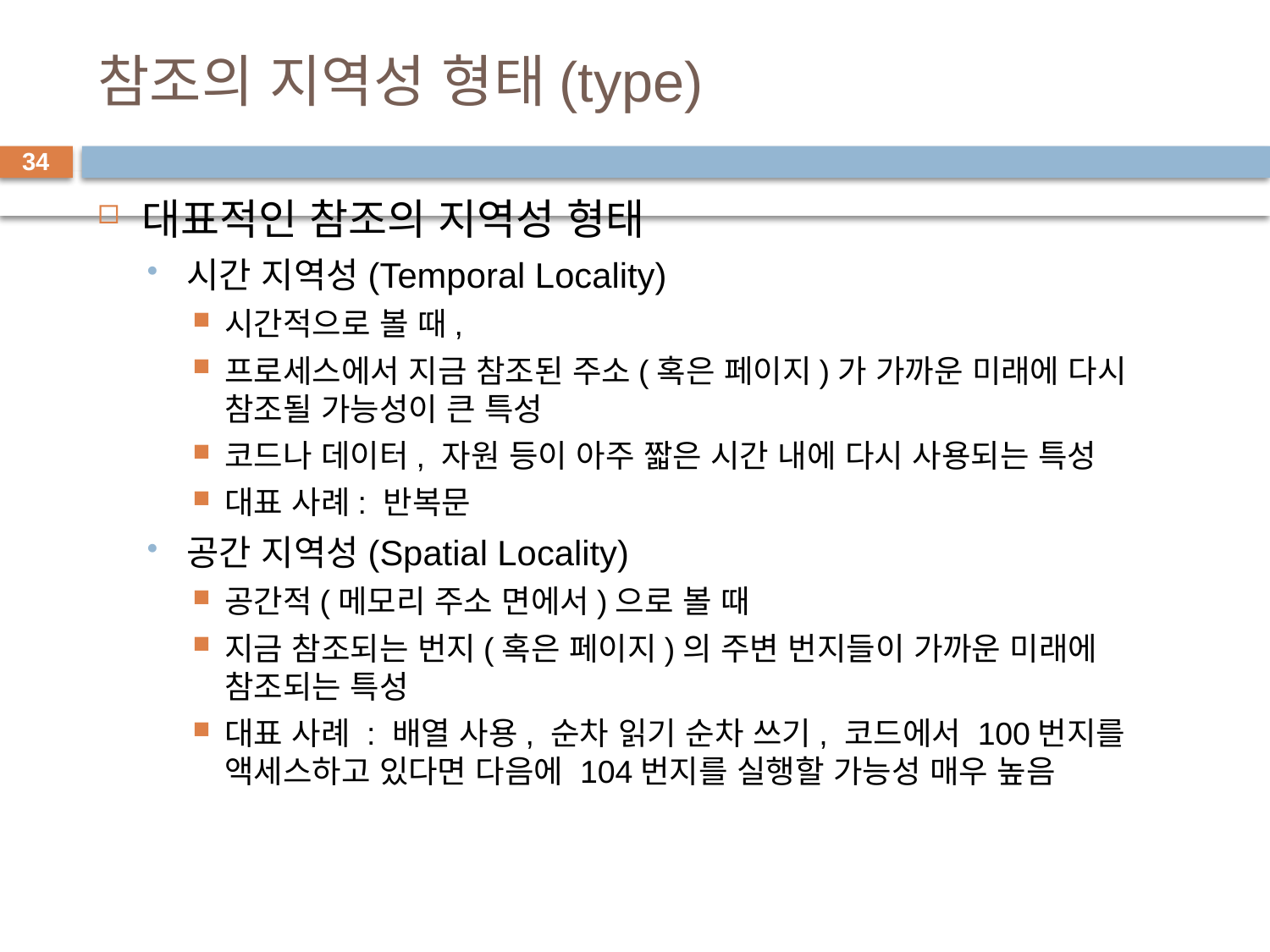

# 참조의 지역성 형태(type)
34
대표적인 참조의 지역성 형태
시간 지역성(Temporal Locality)
시간적으로 볼 때,
프로세스에서 지금 참조된 주소(혹은 페이지)가 가까운 미래에 다시 참조될 가능성이 큰 특성
코드나 데이터, 자원 등이 아주 짧은 시간 내에 다시 사용되는 특성
대표 사례: 반복문
공간 지역성(Spatial Locality)
공간적(메모리 주소 면에서)으로 볼 때
지금 참조되는 번지(혹은 페이지)의 주변 번지들이 가까운 미래에 참조되는 특성
대표 사례 : 배열 사용, 순차 읽기 순차 쓰기, 코드에서 100번지를 액세스하고 있다면 다음에 104번지를 실행할 가능성 매우 높음